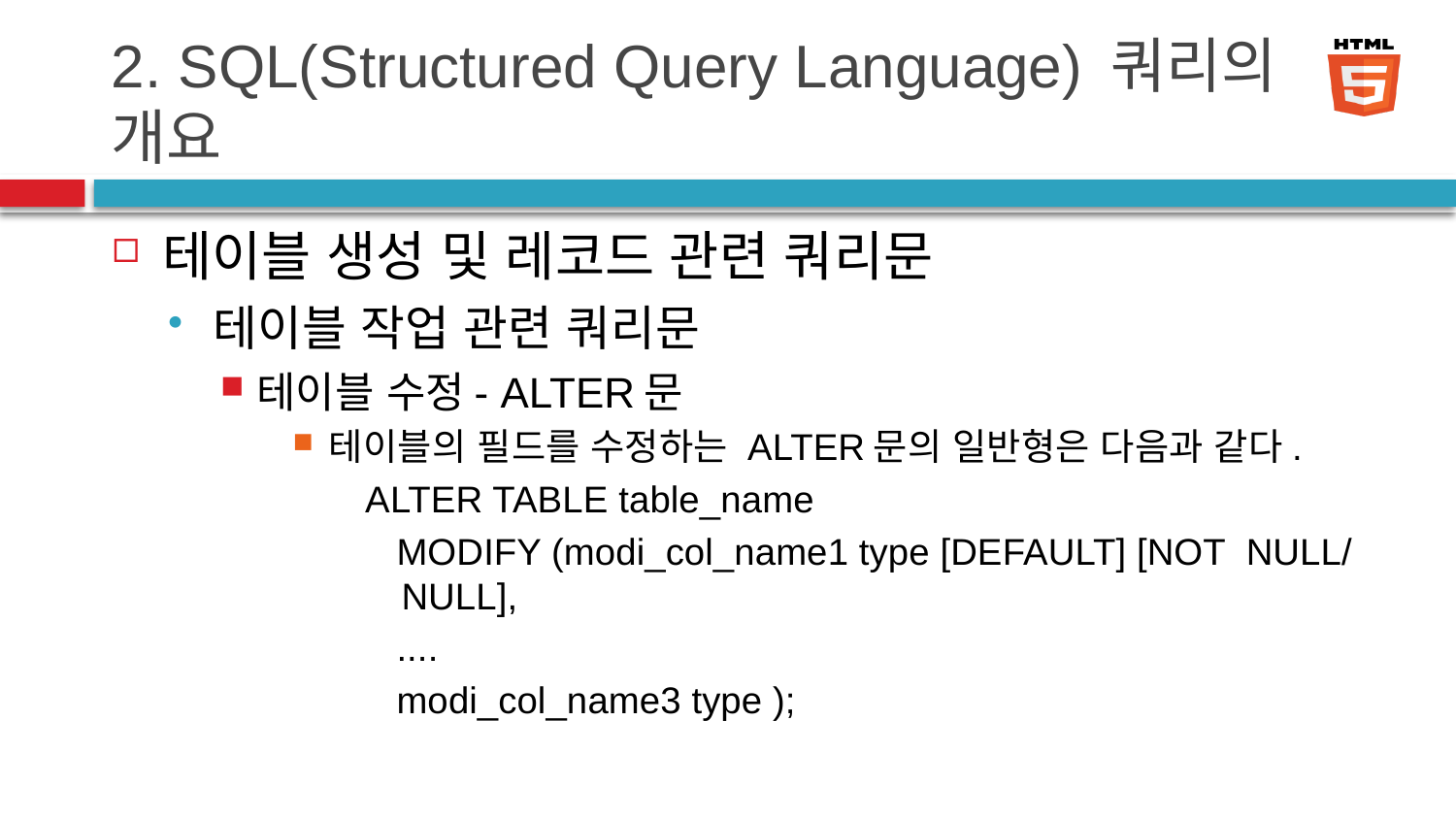

# 2. SQL(Structured Query Language) 쿼리의 개요
테이블 생성 및 레코드 관련 쿼리문
테이블 작업 관련 쿼리문
테이블 수정- ALTER문
테이블의 필드를 수정하는 ALTER문의 일반형은 다음과 같다.
ALTER TABLE table_name
   MODIFY (modi_col_name1 type [DEFAULT] [NOT  NULL/NULL],
   ....
   modi_col_name3 type );